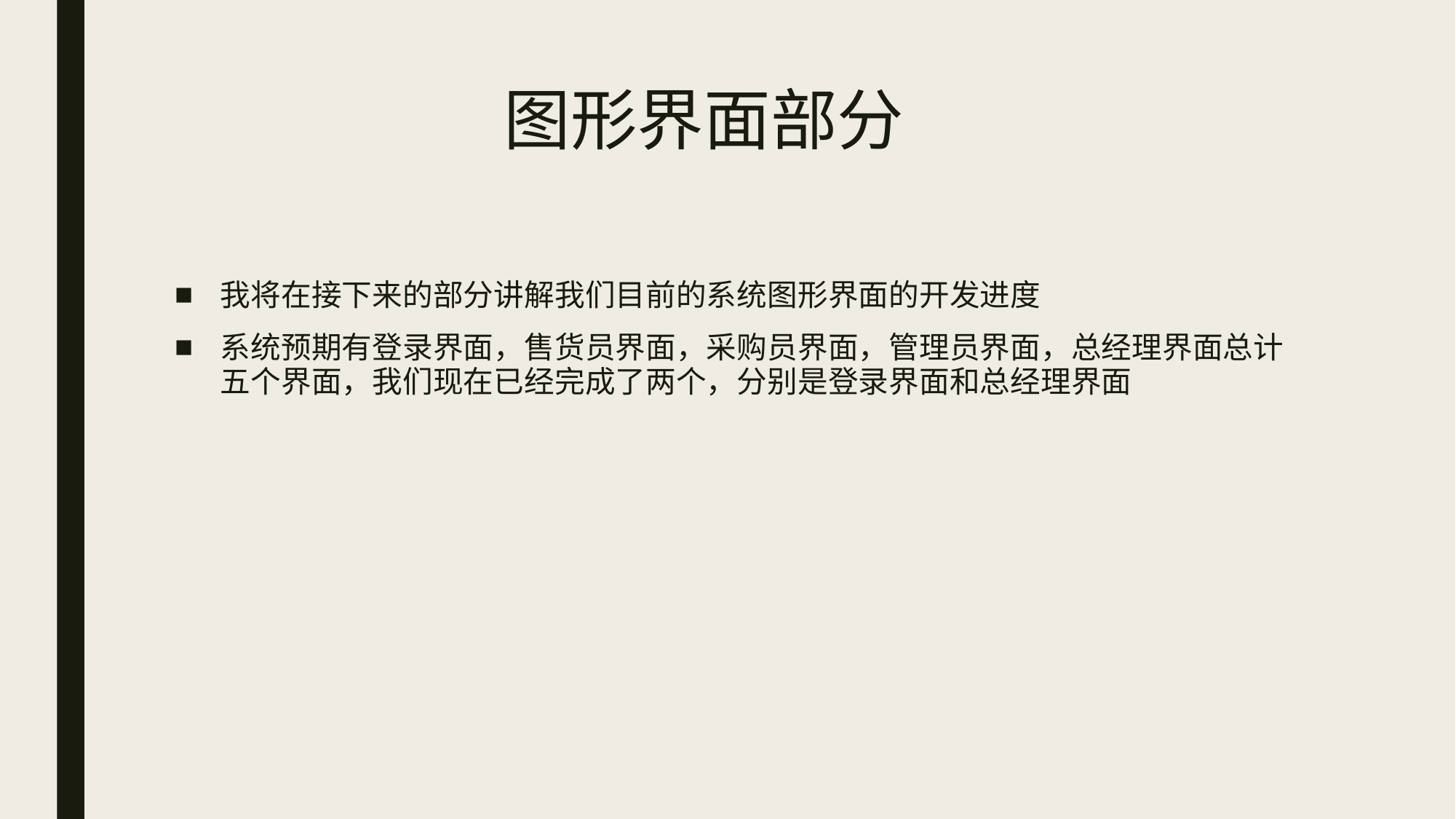

# 图形界面部分
我将在接下来的部分讲解我们目前的系统图形界面的开发进度
系统预期有登录界面，售货员界面，采购员界面，管理员界面，总经理界面总计五个界面，我们现在已经完成了两个，分别是登录界面和总经理界面